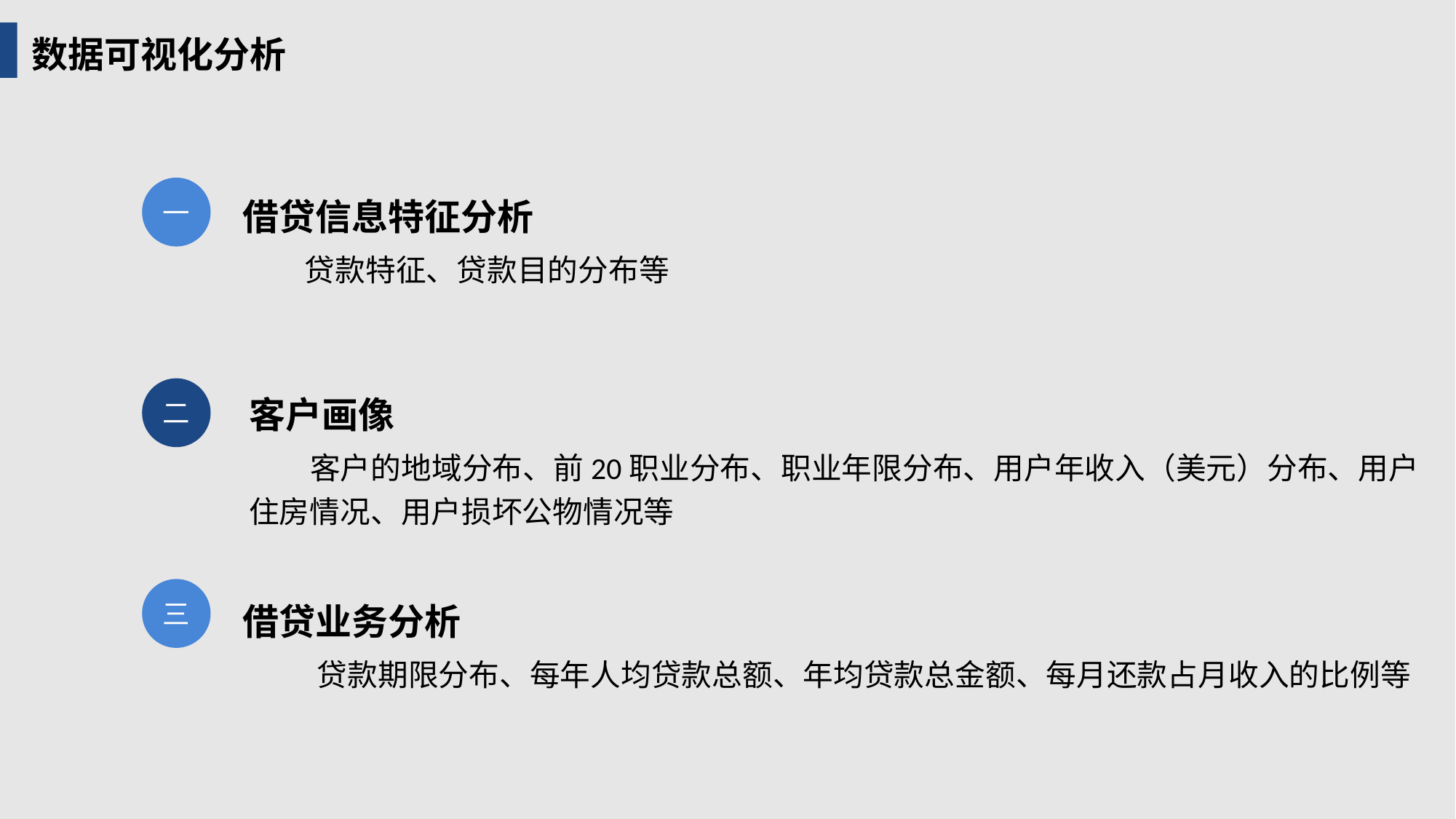

数据可视化分析
一
借贷信息特征分析
         贷款特征、贷款目的分布等
二
客户画像
        客户的地域分布、前20职业分布、职业年限分布、用户年收入（美元）分布、用户住房情况、用户损坏公物情况等
三
借贷业务分析
          贷款期限分布、每年人均贷款总额、年均贷款总金额、每月还款占月收入的比例等